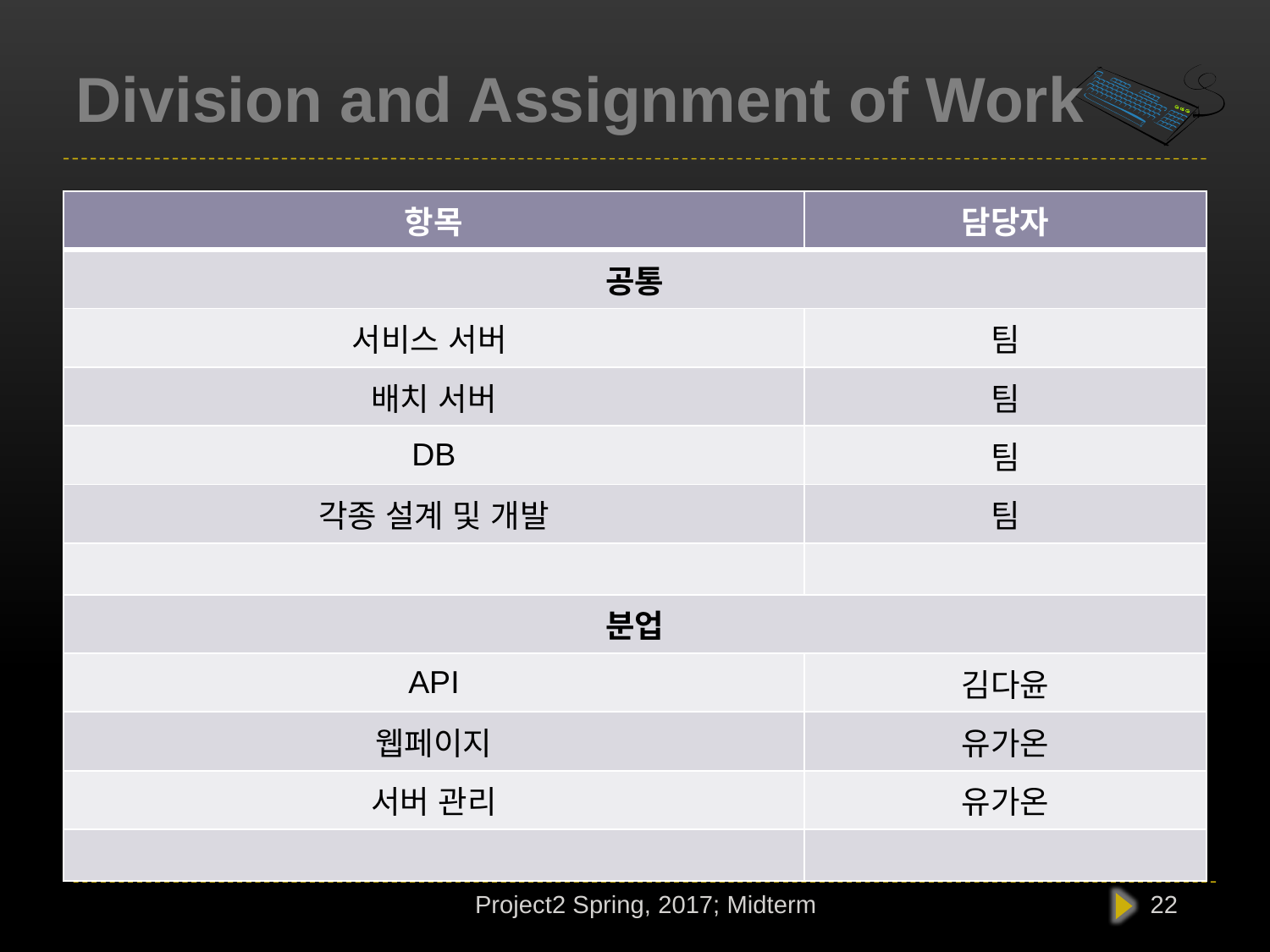

# Division and Assignment of Work
| 항목 | 담당자 |
| --- | --- |
| 공통 |  |
| 서비스 서버 | 팀 |
| 배치 서버 | 팀 |
| DB | 팀 |
| 각종 설계 및 개발 | 팀 |
|  |  |
| 분업 |  |
| API | 김다윤 |
| 웹페이지 | 유가온 |
| 서버 관리 | 유가온 |
|  |  |
Project2 Spring, 2017; Midterm
22